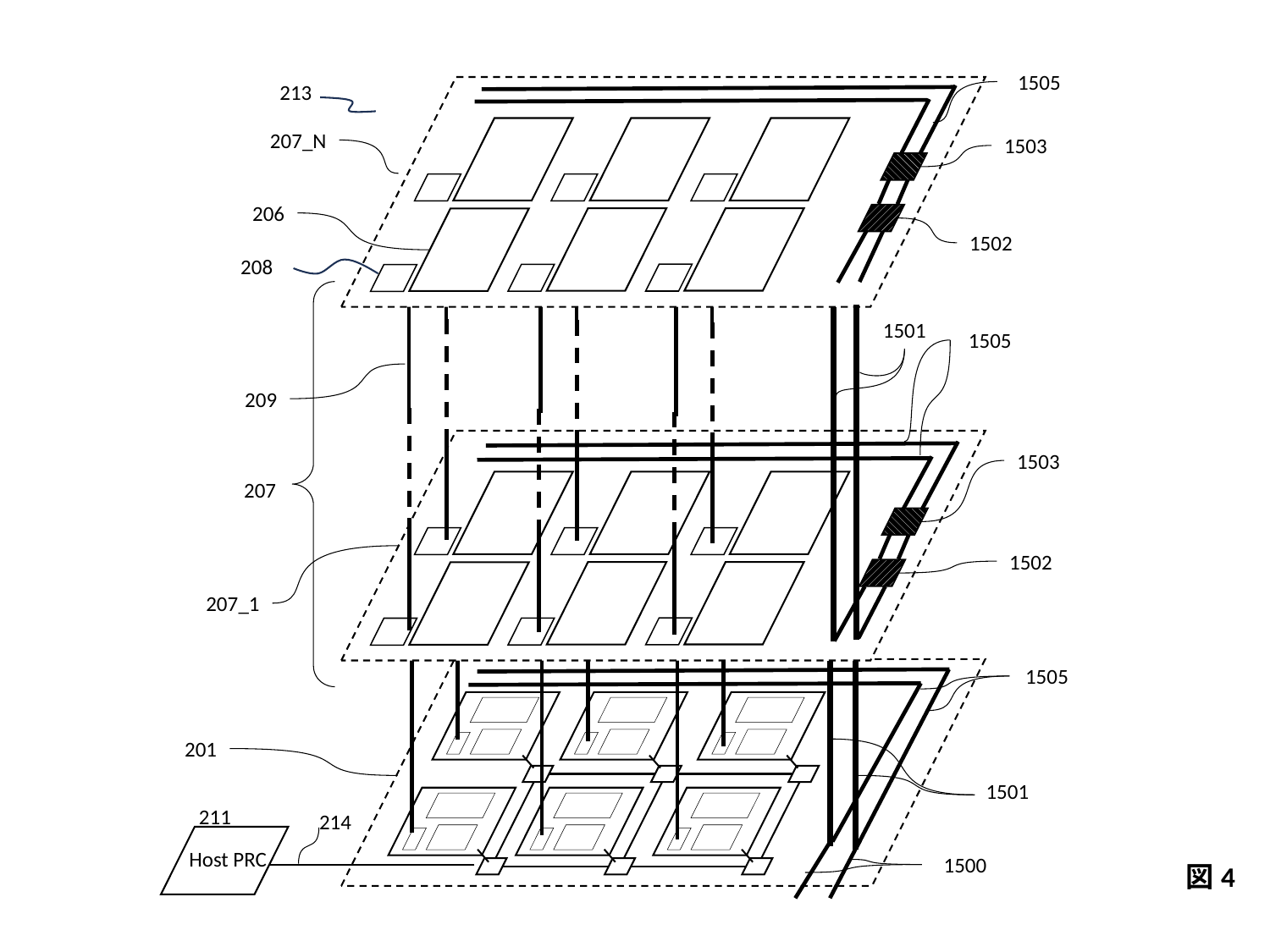

1505
213

207_N
1503

206

1502
208

1501
1505
209

1503
207

1502

207_1
1505

201

1501

211
214

Host PRC
図4
1500